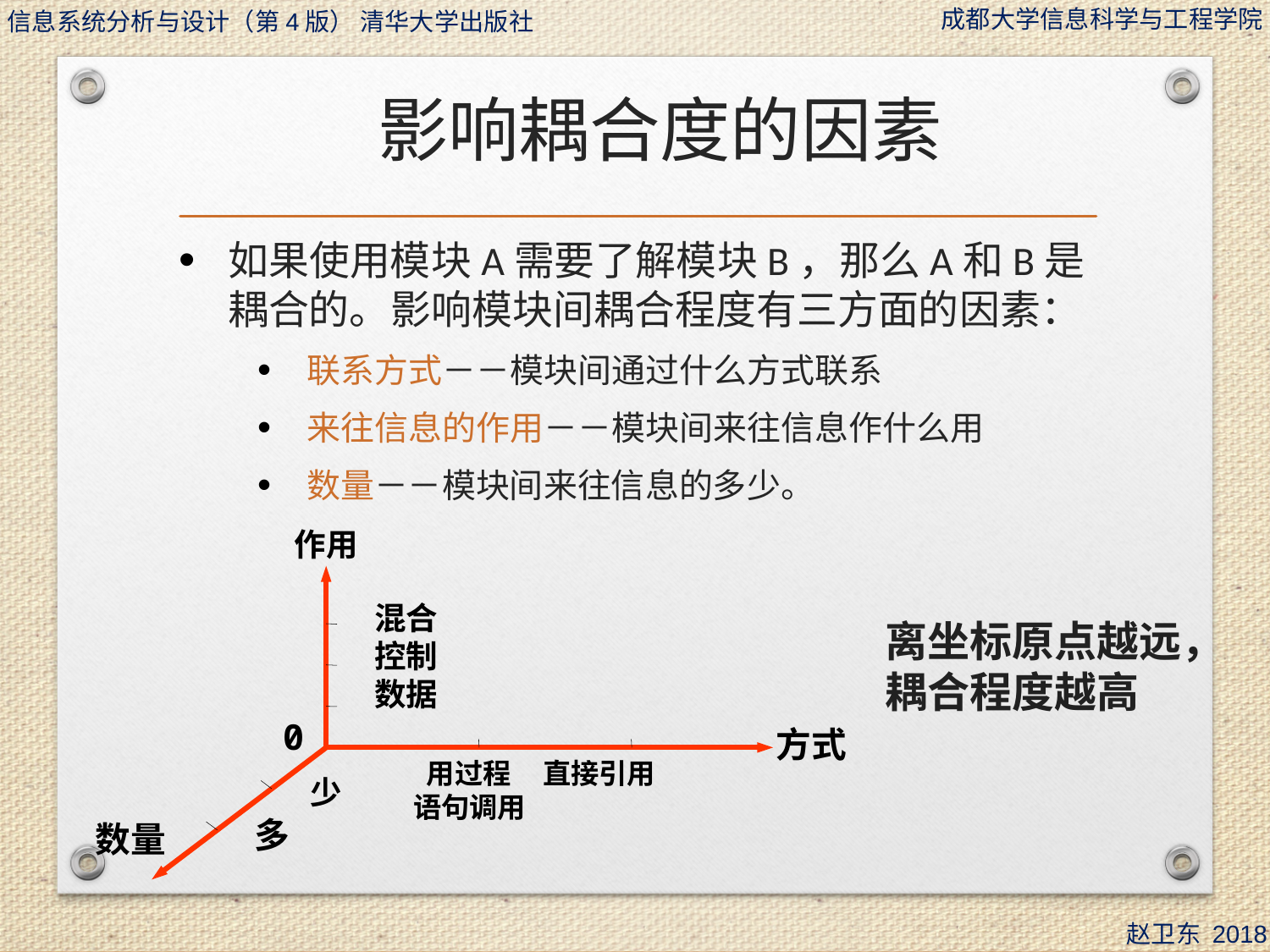

# 影响耦合度的因素
如果使用模块A需要了解模块B，那么A和B是耦合的。影响模块间耦合程度有三方面的因素：
联系方式－－模块间通过什么方式联系
来往信息的作用－－模块间来往信息作什么用
数量－－模块间来往信息的多少。

作用

混合
控制
数据
离坐标原点越远，耦合程度越高

0
方式

 用过程     直接引用
语句调用
少

多
数量